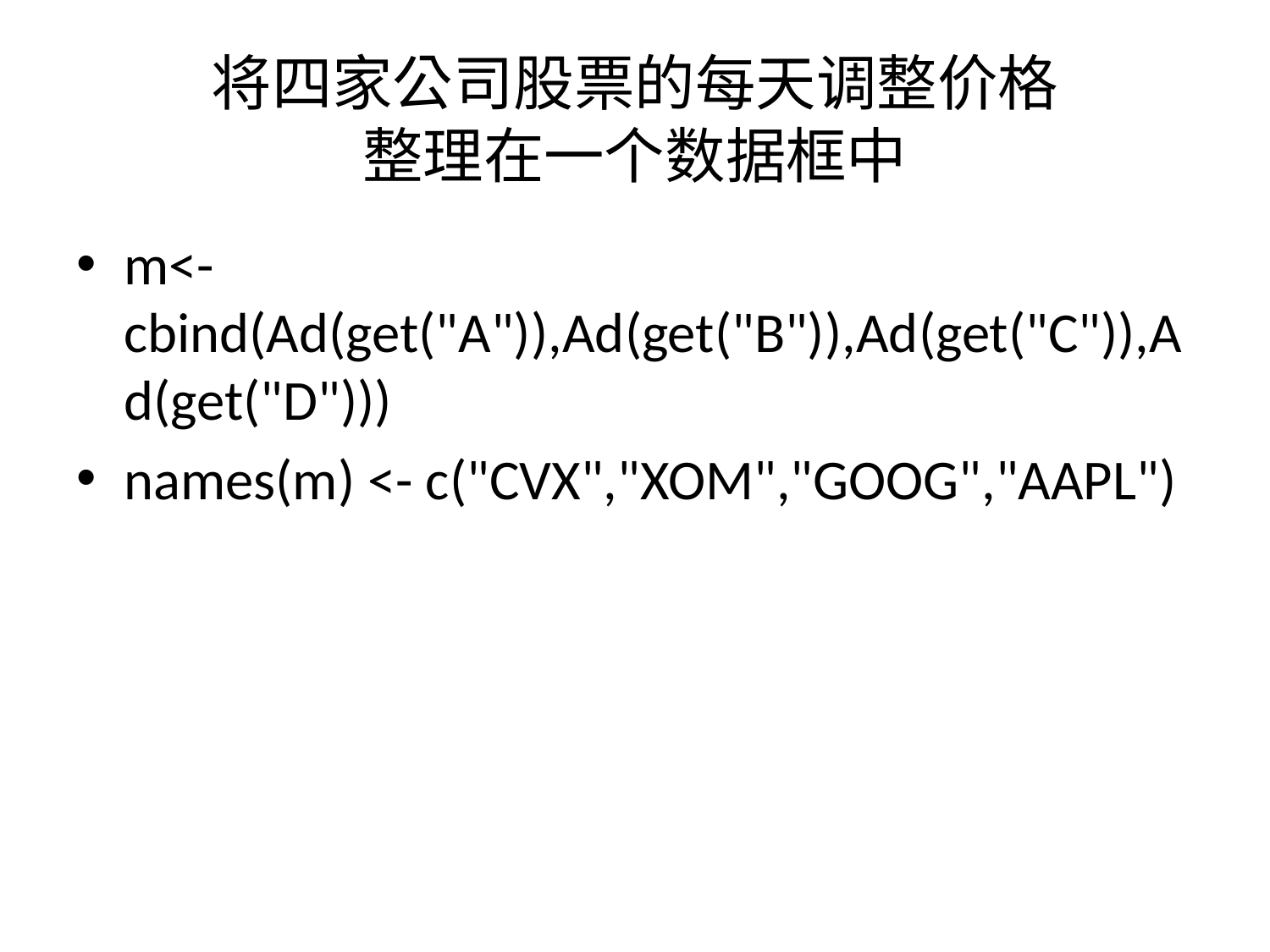

# 将四家公司股票的每天调整价格 整理在一个数据框中
m<-cbind(Ad(get("A")),Ad(get("B")),Ad(get("C")),Ad(get("D")))
names(m) <- c("CVX","XOM","GOOG","AAPL")